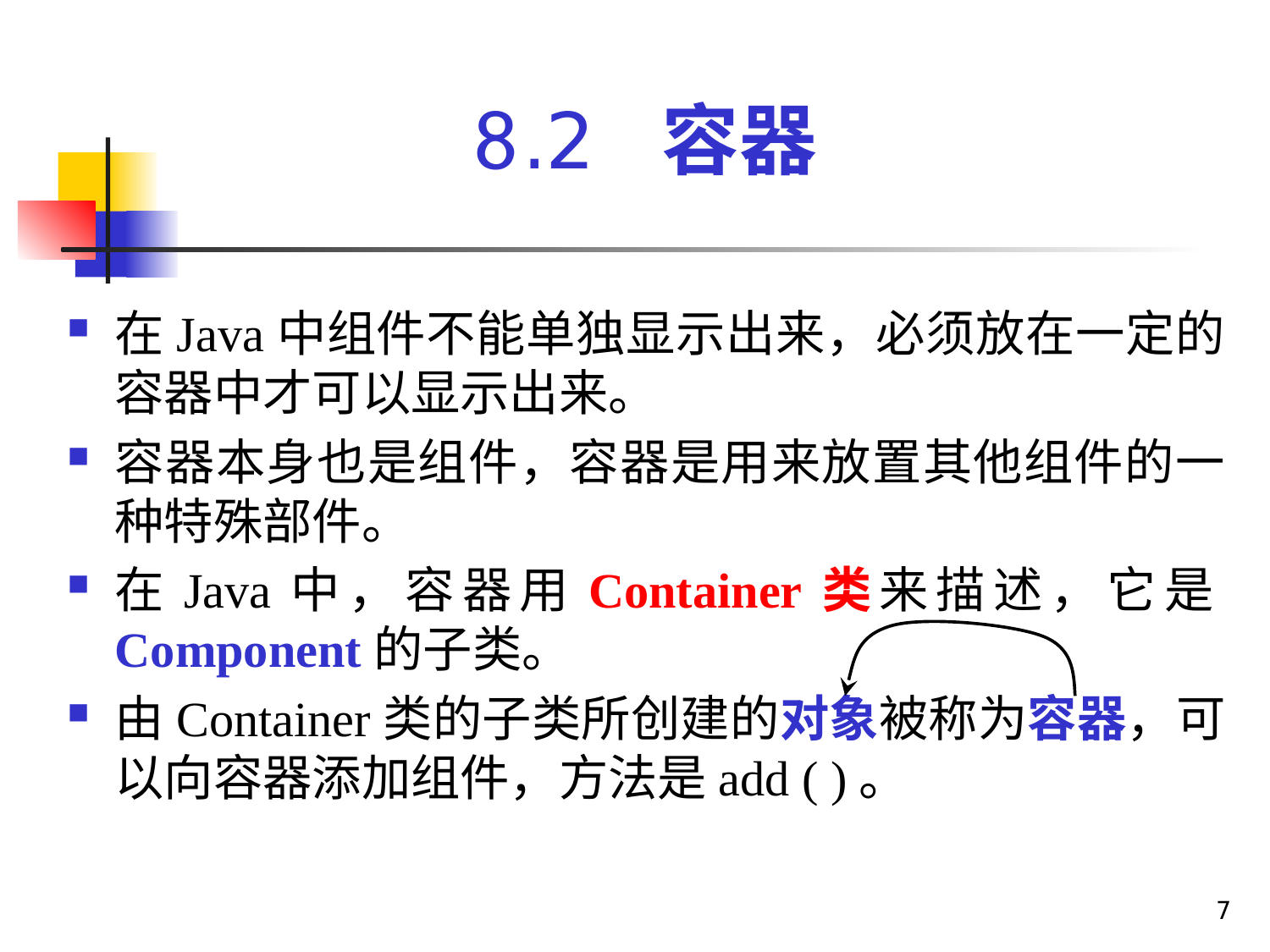

# 8.2  容器
在Java中组件不能单独显示出来，必须放在一定的容器中才可以显示出来。
容器本身也是组件，容器是用来放置其他组件的一种特殊部件。
在Java中，容器用Container类来描述，它是Component的子类。
由Container类的子类所创建的对象被称为容器，可以向容器添加组件，方法是add ( )。

7